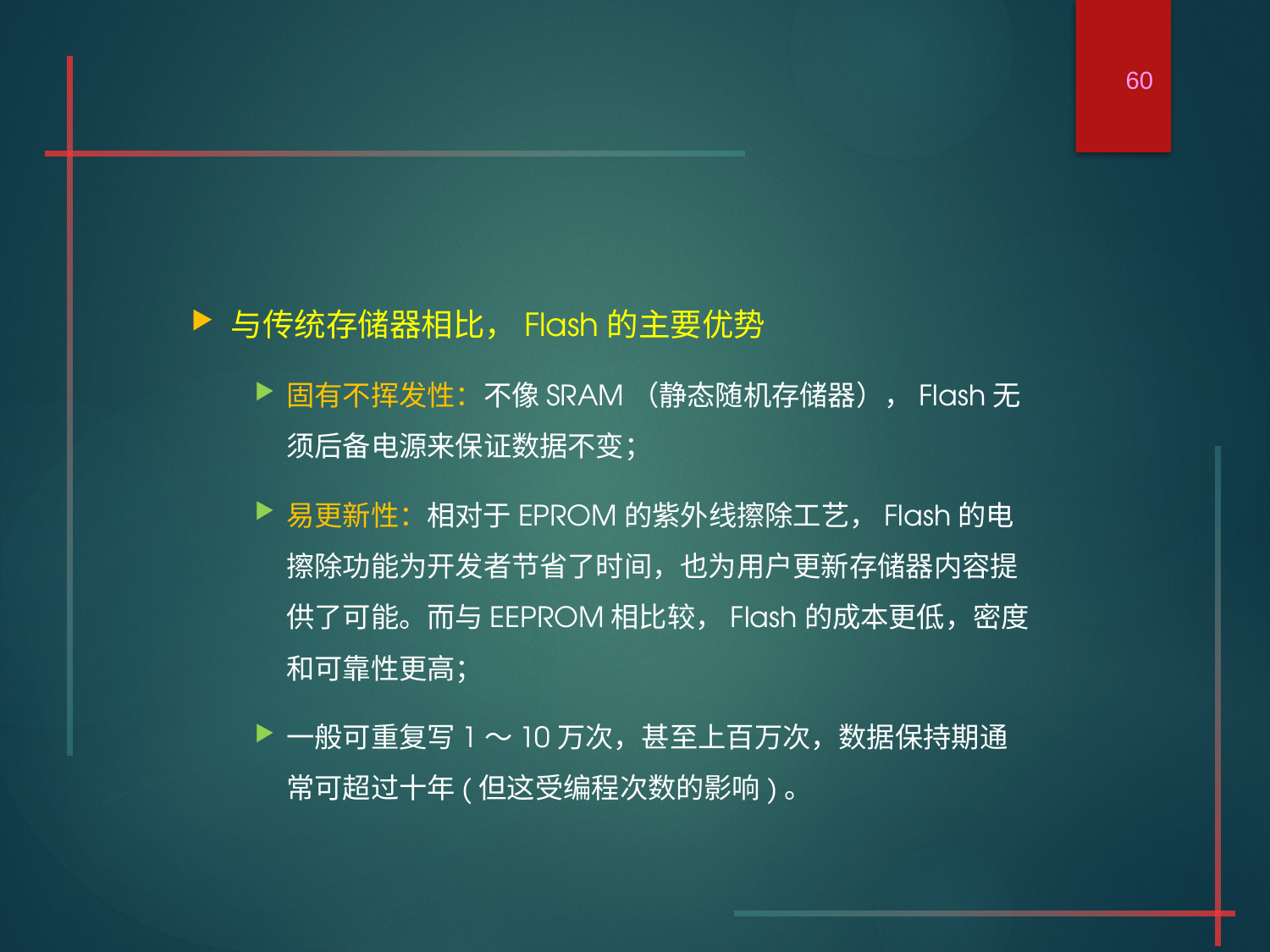

60
与传统存储器相比，Flash的主要优势
固有不挥发性：不像SRAM（静态随机存储器），Flash无须后备电源来保证数据不变；
易更新性：相对于EPROM的紫外线擦除工艺，Flash的电擦除功能为开发者节省了时间，也为用户更新存储器内容提供了可能。而与EEPROM相比较，Flash的成本更低，密度和可靠性更高；
一般可重复写1～10万次，甚至上百万次，数据保持期通常可超过十年(但这受编程次数的影响)。